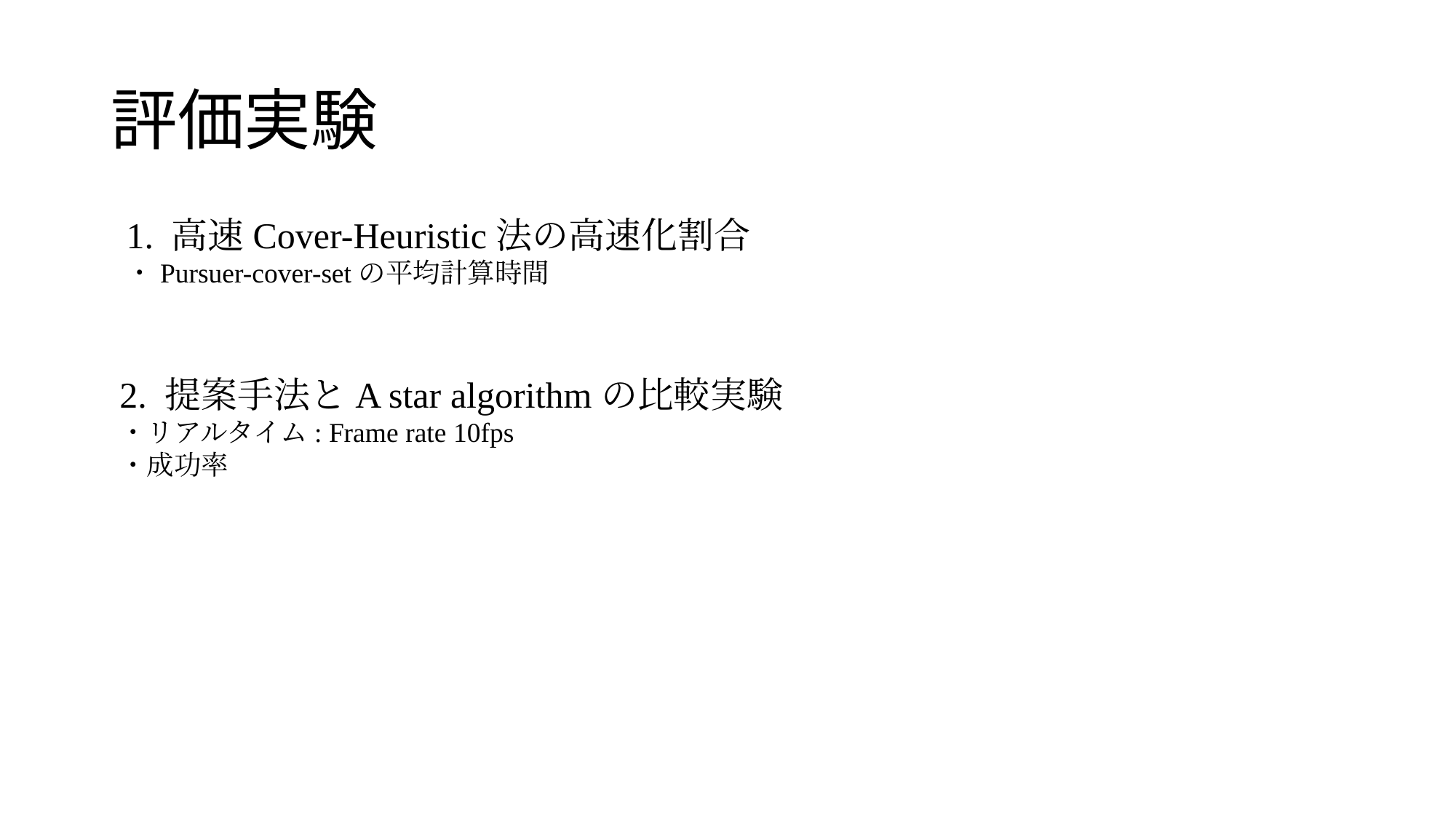

# 評価実験
1. 高速Cover-Heuristic法の高速化割合
・Pursuer-cover-setの平均計算時間
2. 提案手法とA star algorithmの比較実験
・リアルタイム: Frame rate 10fps
・成功率